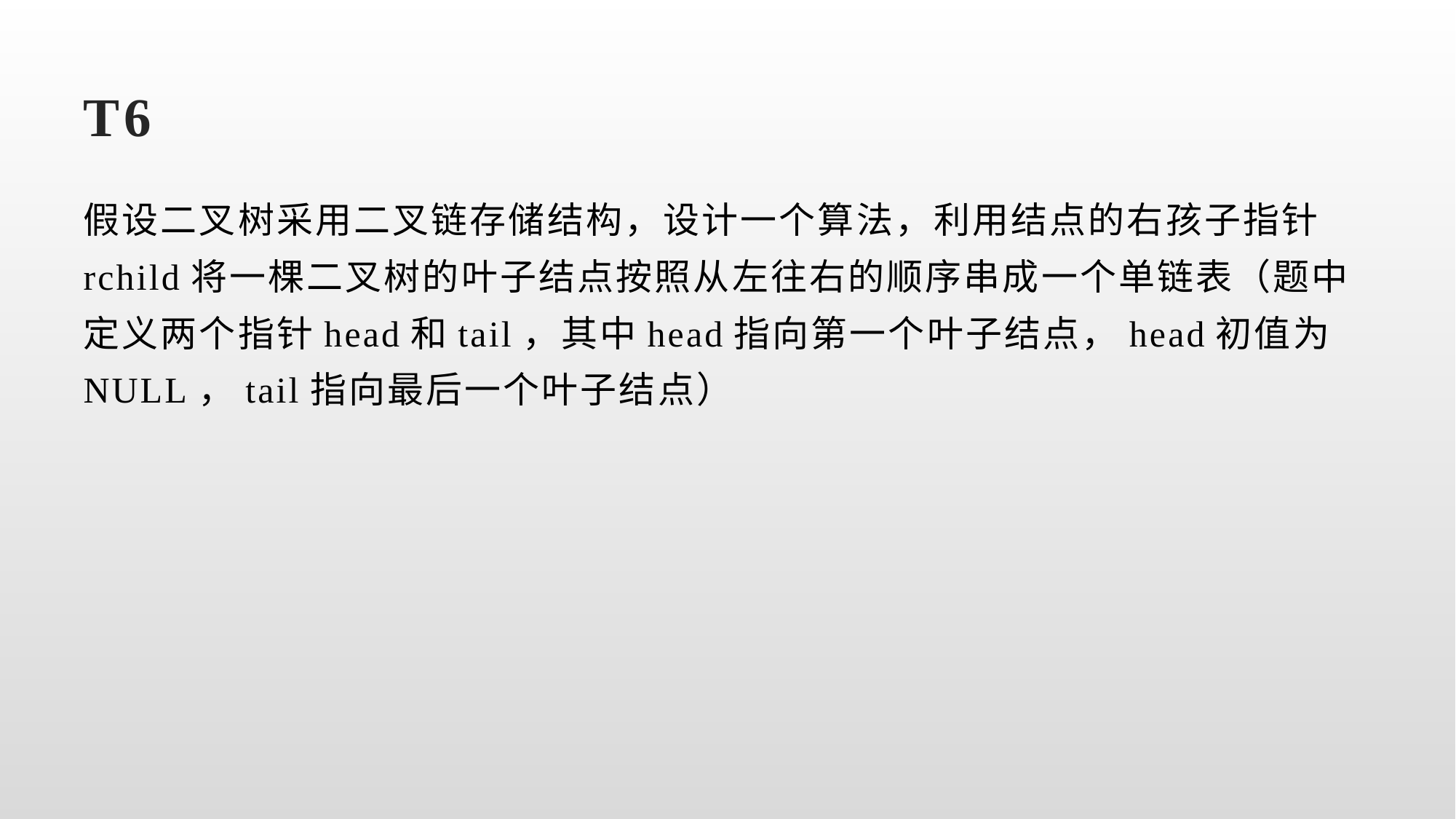

# T6
假设二叉树采用二叉链存储结构，设计一个算法，利用结点的右孩子指针rchild将一棵二叉树的叶子结点按照从左往右的顺序串成一个单链表（题中定义两个指针head和tail，其中head指向第一个叶子结点，head初值为NULL，tail指向最后一个叶子结点）